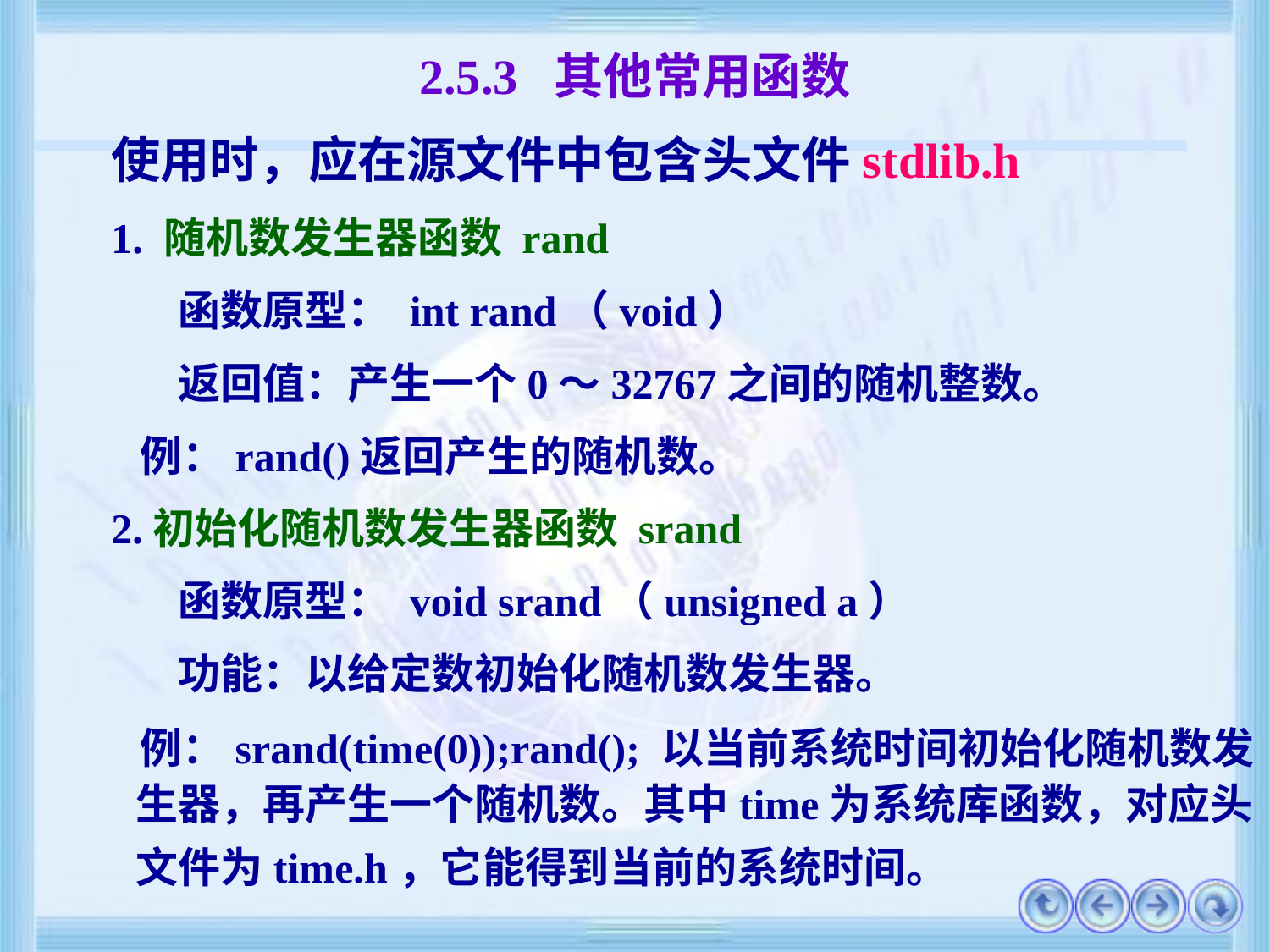

# 2.5.3  其他常用函数
使用时，应在源文件中包含头文件stdlib.h
1. 随机数发生器函数 rand
      函数原型： int rand（void）
      返回值：产生一个0～32767之间的随机整数。
  例：rand()返回产生的随机数。
2.初始化随机数发生器函数 srand
      函数原型： void srand（unsigned a）
      功能：以给定数初始化随机数发生器。
  例：srand(time(0));rand(); 以当前系统时间初始化随机数发生器，再产生一个随机数。其中time为系统库函数，对应头文件为time.h，它能得到当前的系统时间。